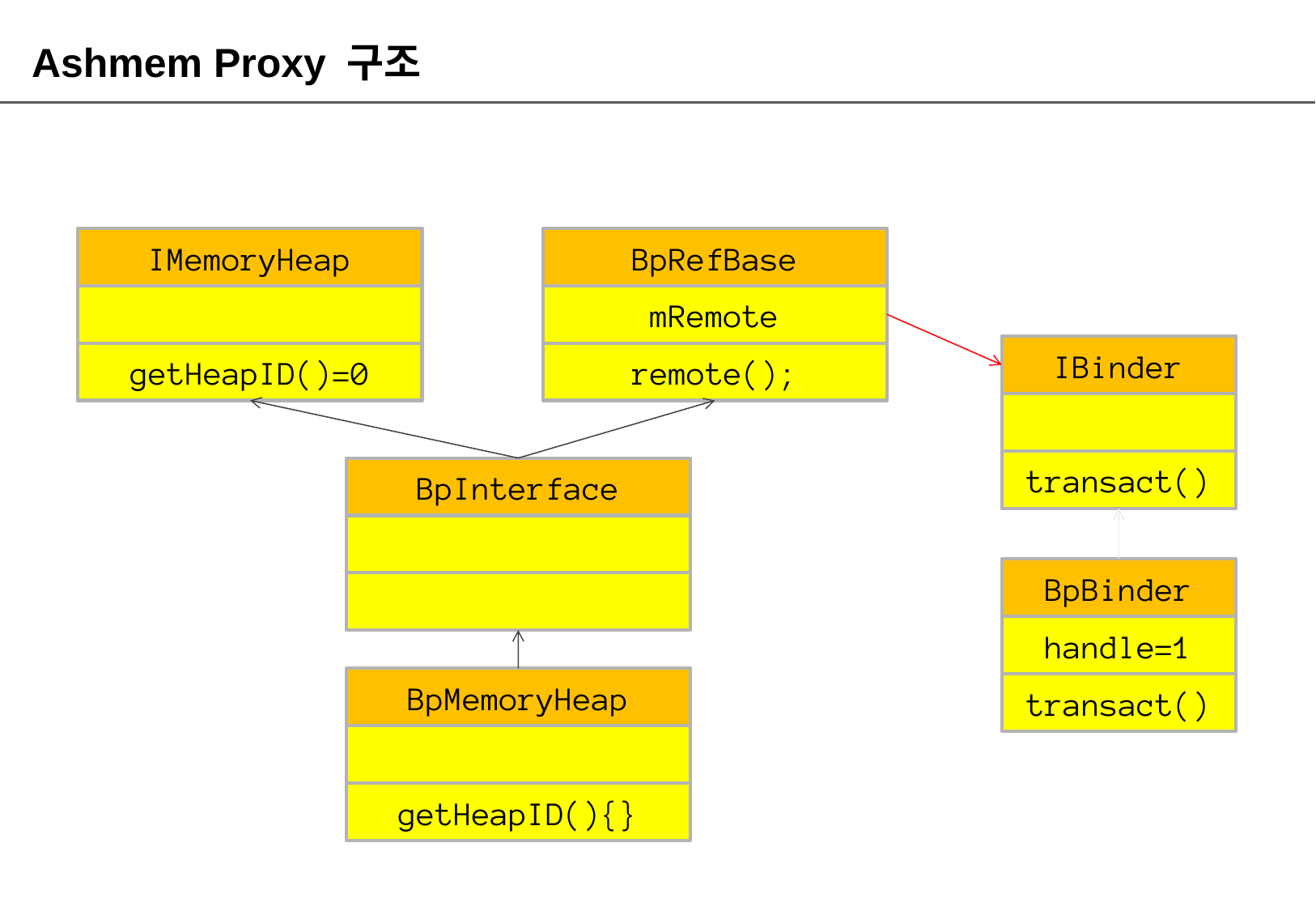

# Ashmem Proxy 구조
IMemoryHeap
BpRefBase

mRemote
IBinder
getHeapID()=0
remote();

transact()
BpInterface

BpBinder

handle=1
BpMemoryHeap
transact()

getHeapID(){}